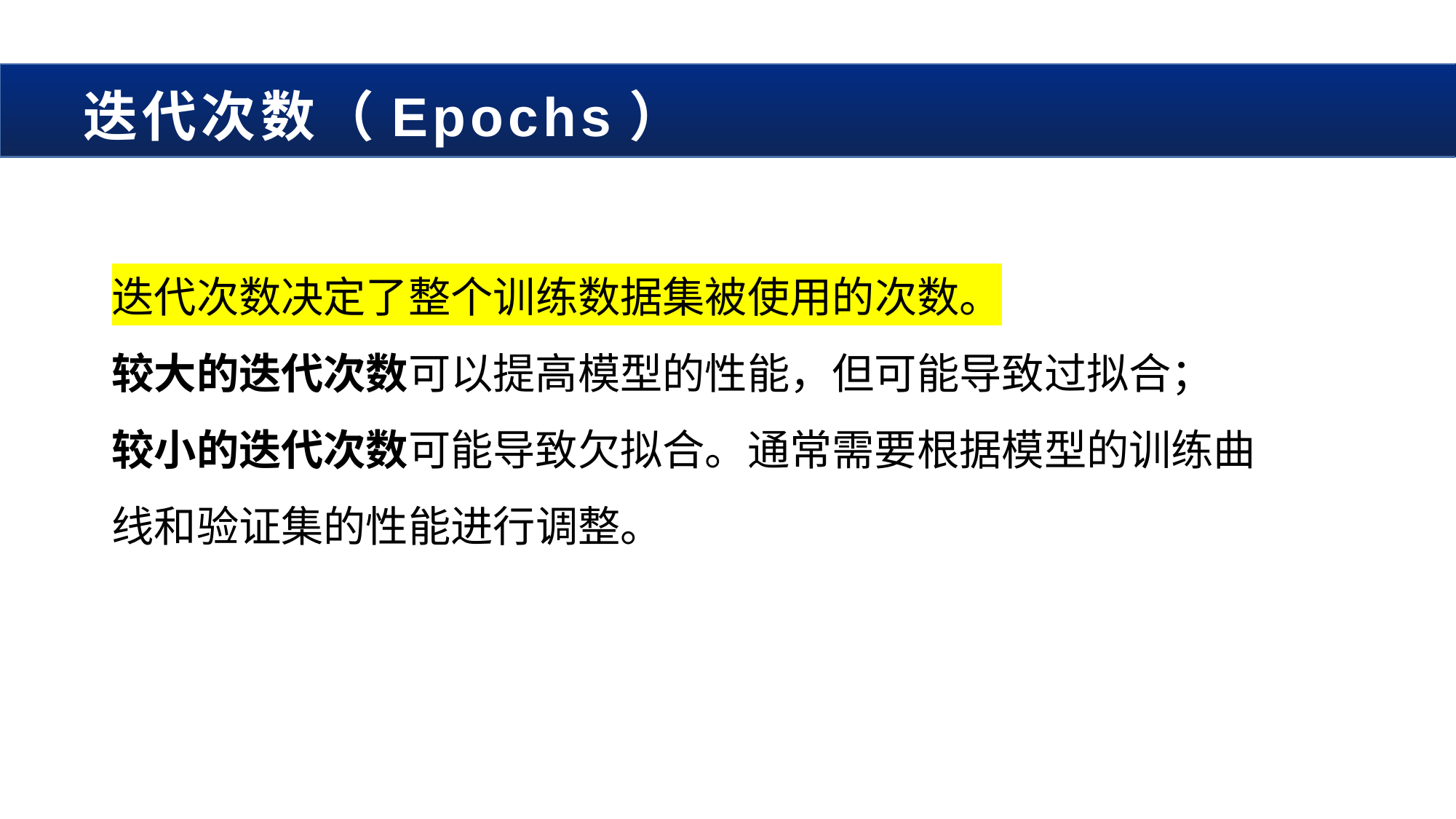

# 迭代次数（Epochs）
迭代次数决定了整个训练数据集被使用的次数。
较大的迭代次数可以提高模型的性能，但可能导致过拟合；
较小的迭代次数可能导致欠拟合。通常需要根据模型的训练曲线和验证集的性能进行调整。